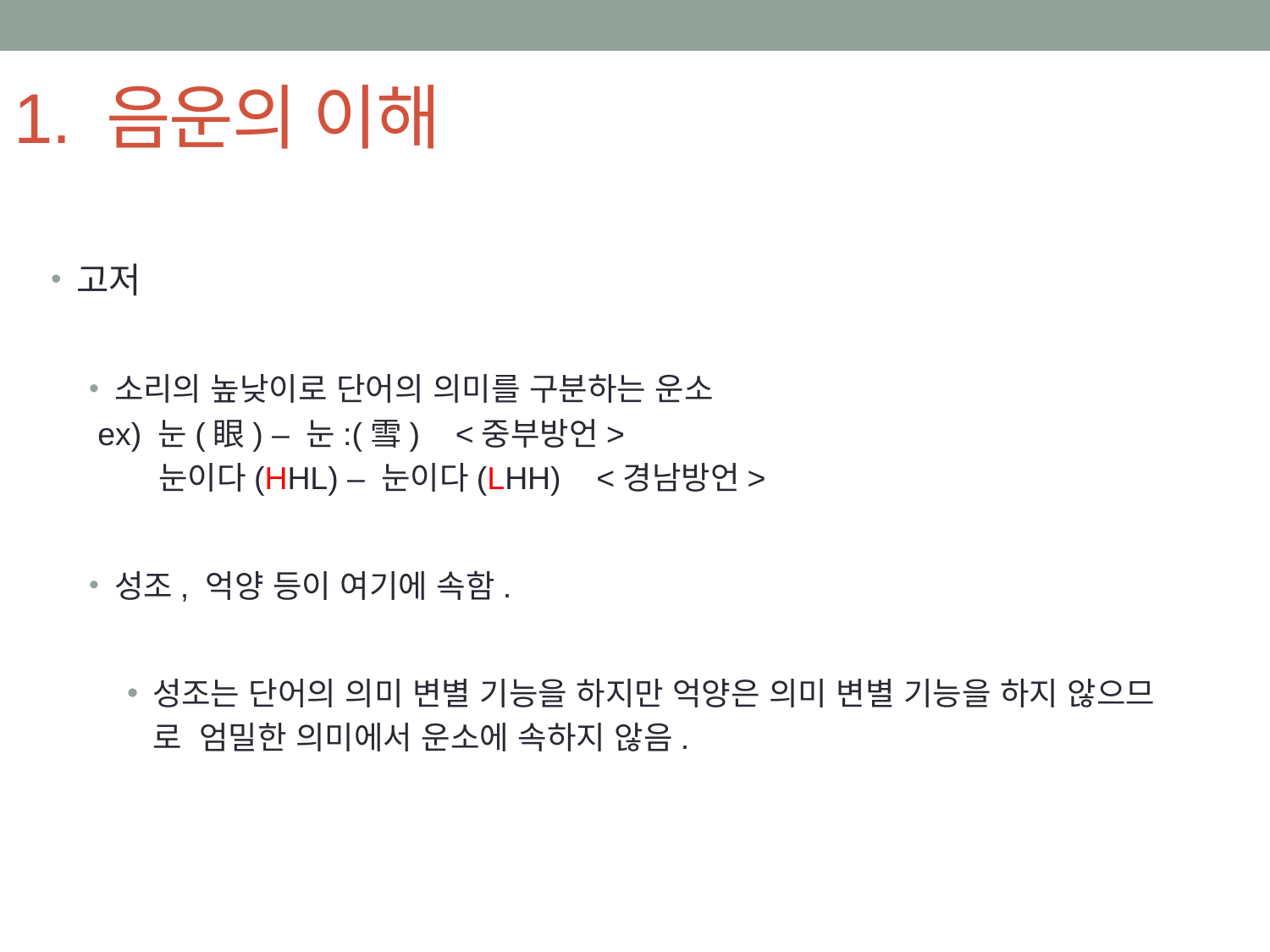

# 1. 음운의 이해

고저

소리의 높낮이로 단어의 의미를 구분하는 운소
 ex) 눈(眼) – 눈:(雪)    <중부방언>
       눈이다(HHL) – 눈이다(LHH)    <경남방언>

성조, 억양 등이 여기에 속함.

성조는 단어의 의미 변별 기능을 하지만 억양은 의미 변별 기능을 하지 않으므
  로  엄밀한 의미에서 운소에 속하지 않음.